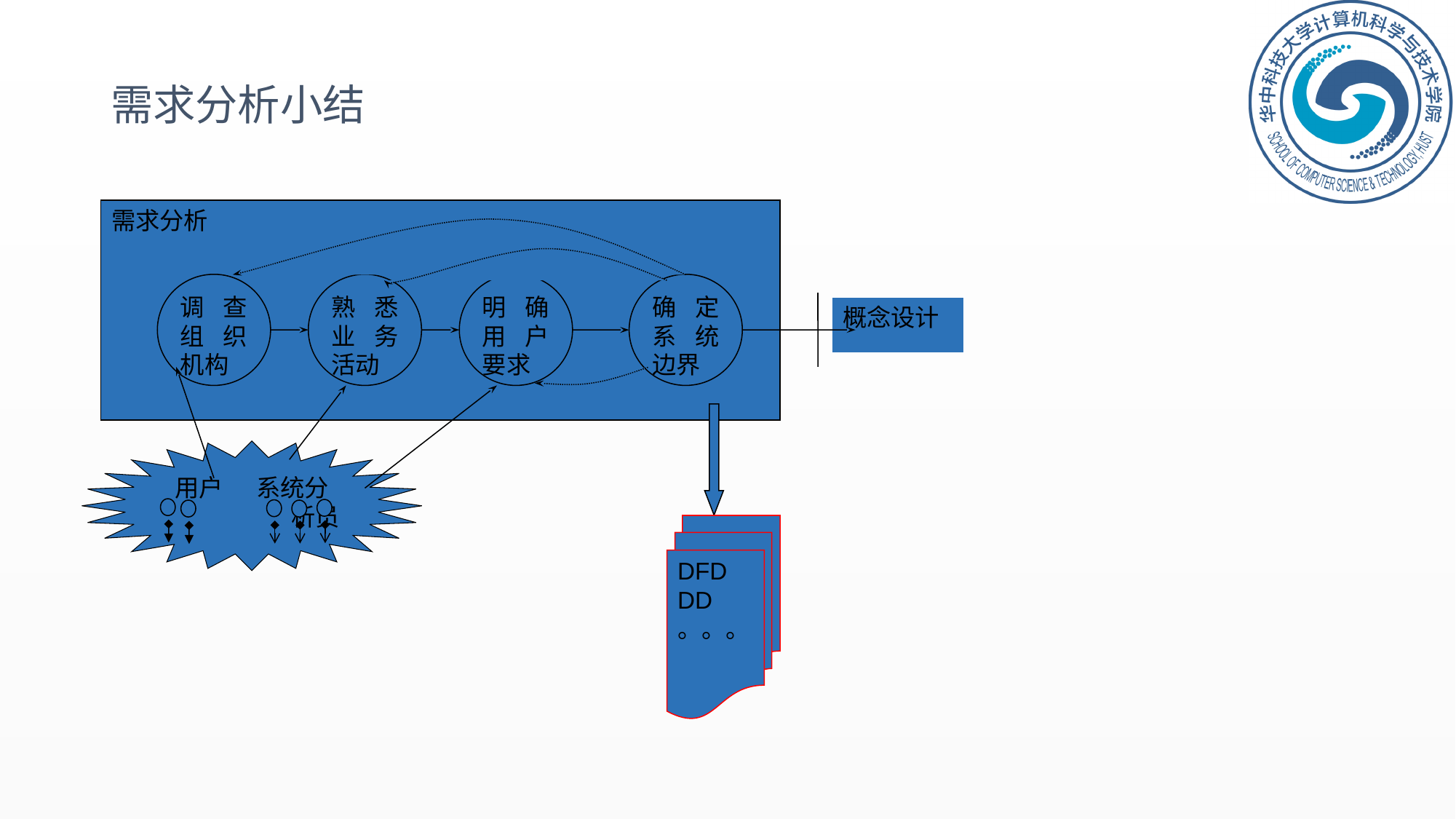

需求分析小结
需求分析

调查组织机构
熟悉业务活动
明确用户要求
确定系统边界

概念设计

用户      系统分   析员

DFD
DD
。。。